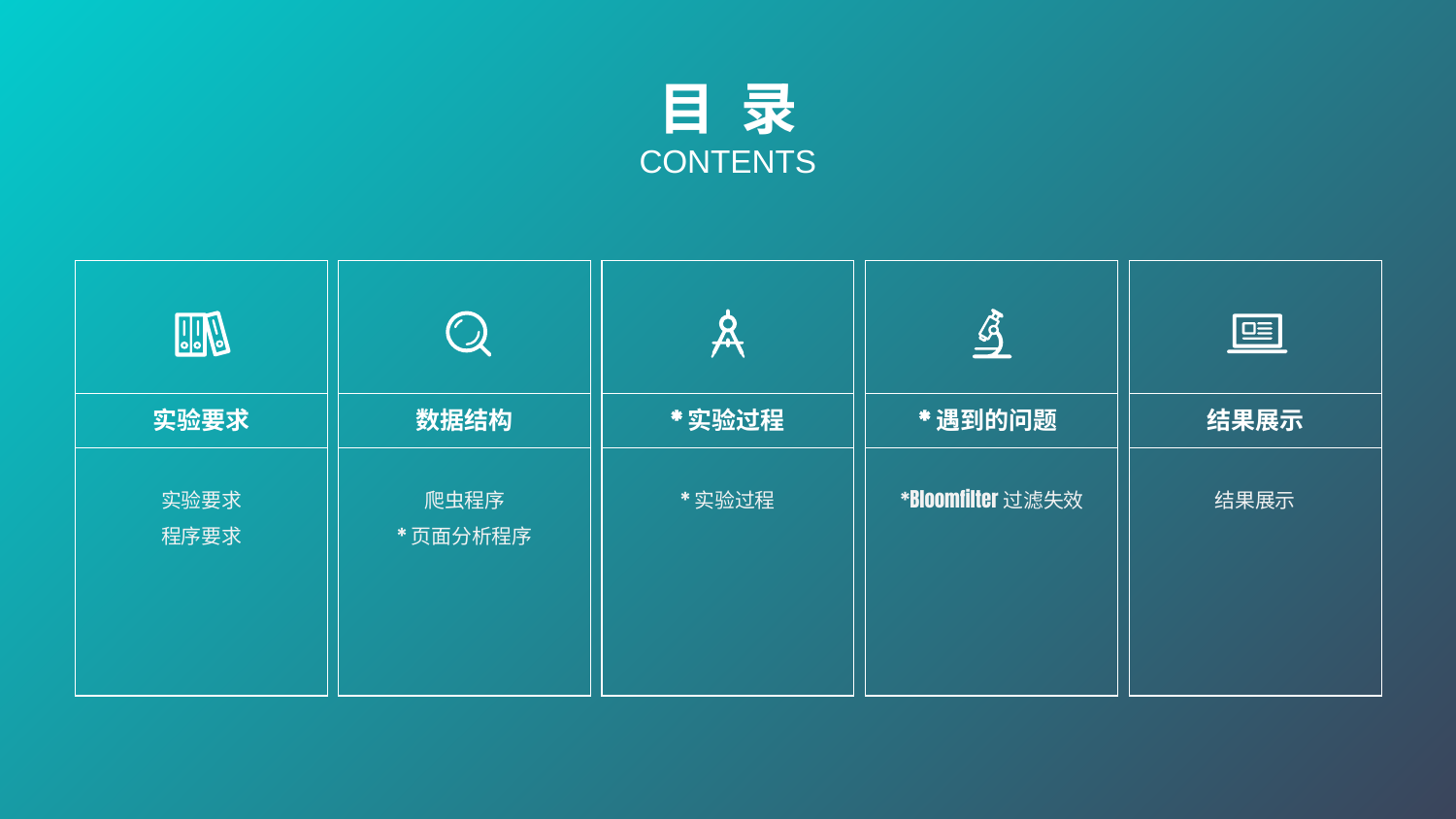

目  录
CONTENTS

实验要求
数据结构
*实验过程
*遇到的问题
结果展示
实验要求
程序要求
爬虫程序
*页面分析程序
*实验过程
*Bloomfilter过滤失效
结果展示